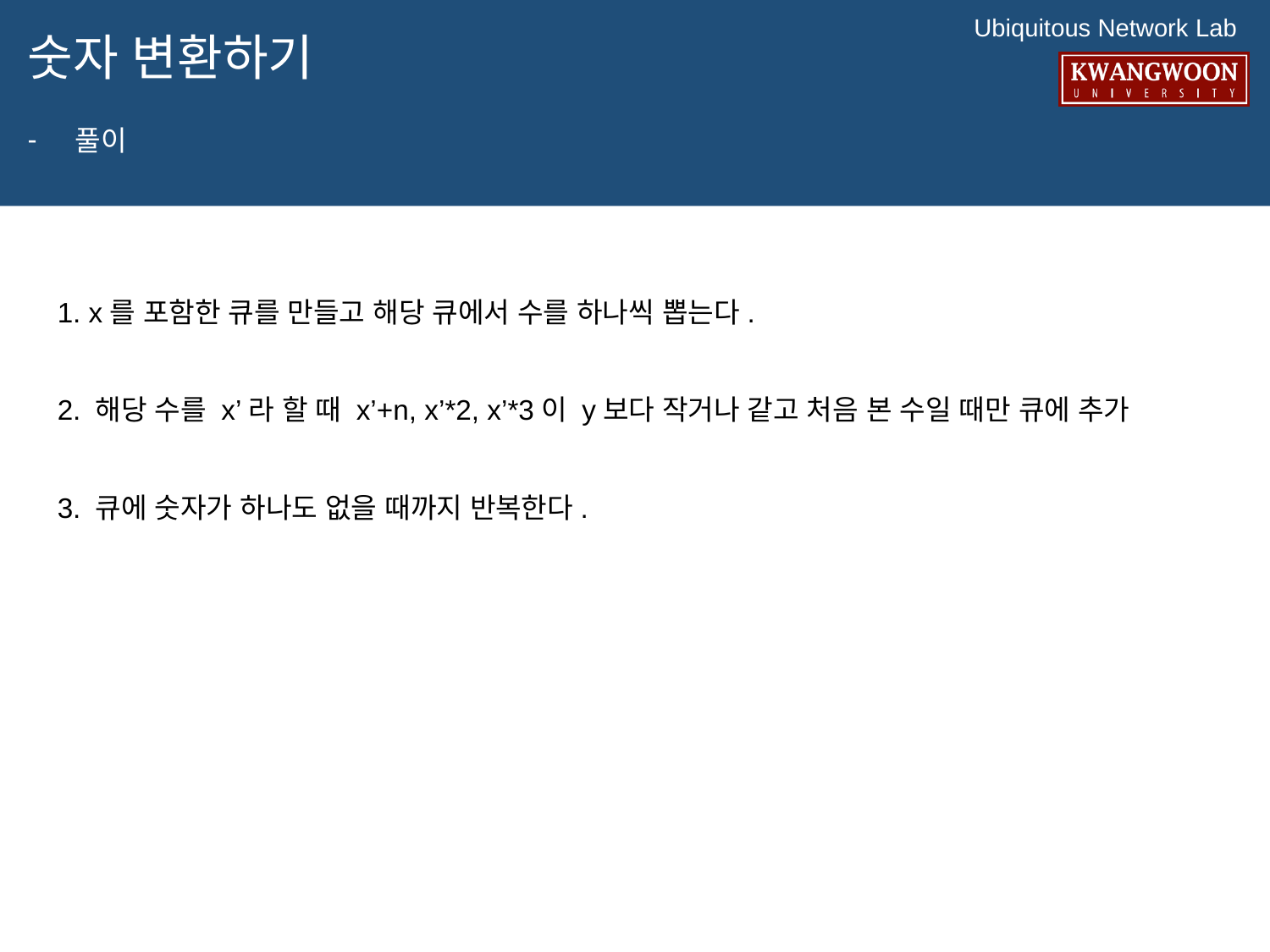

# 숫자 변환하기
풀이
1. x를 포함한 큐를 만들고 해당 큐에서 수를 하나씩 뽑는다.
2. 해당 수를 x’라 할 때 x’+n, x’*2, x’*3이 y보다 작거나 같고 처음 본 수일 때만 큐에 추가
3. 큐에 숫자가 하나도 없을 때까지 반복한다.